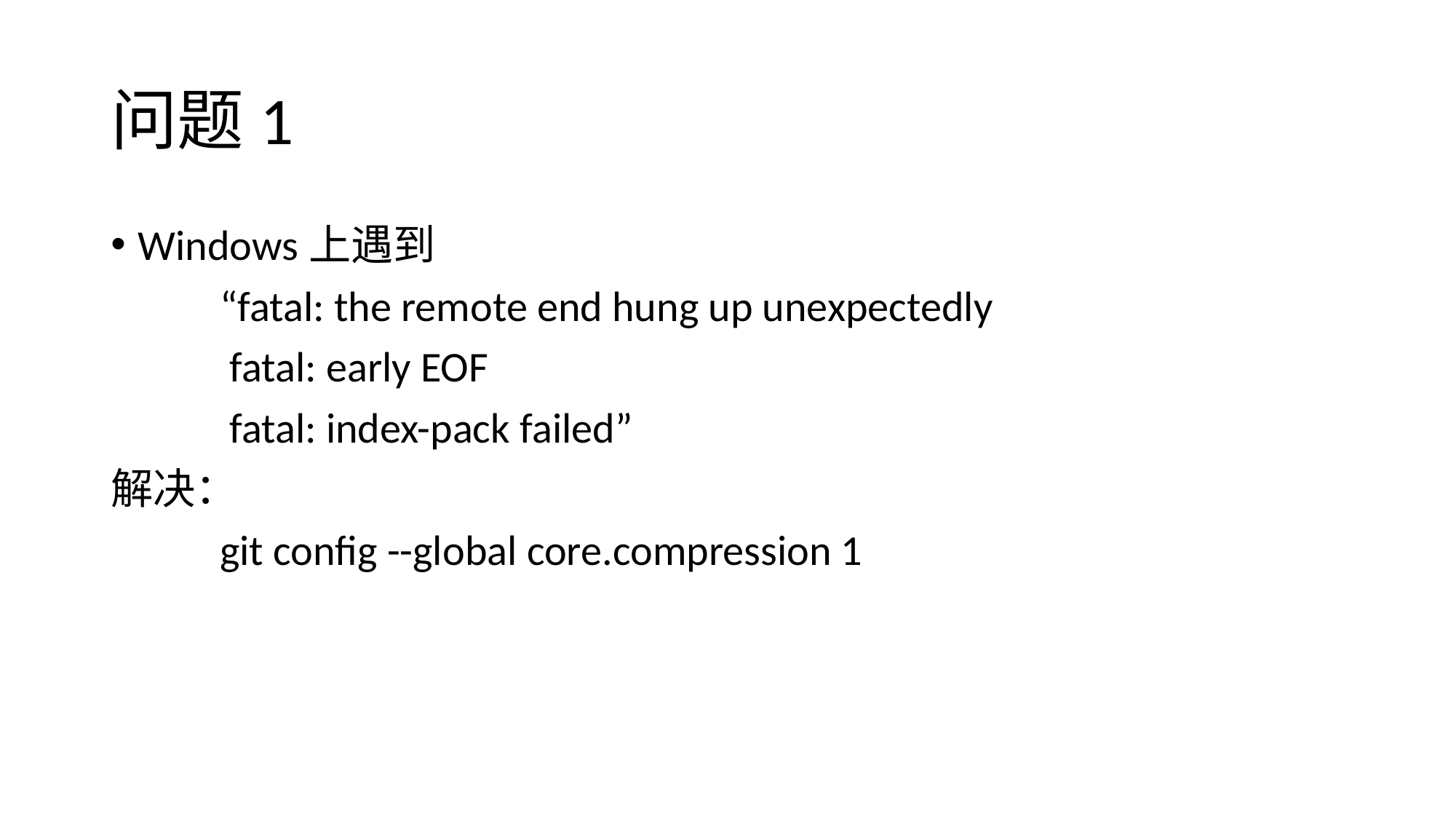

问题1
Windows上遇到
	“fatal: the remote end hung up unexpectedly
	 fatal: early EOF
	 fatal: index-pack failed”
解决：
	git config --global core.compression 1